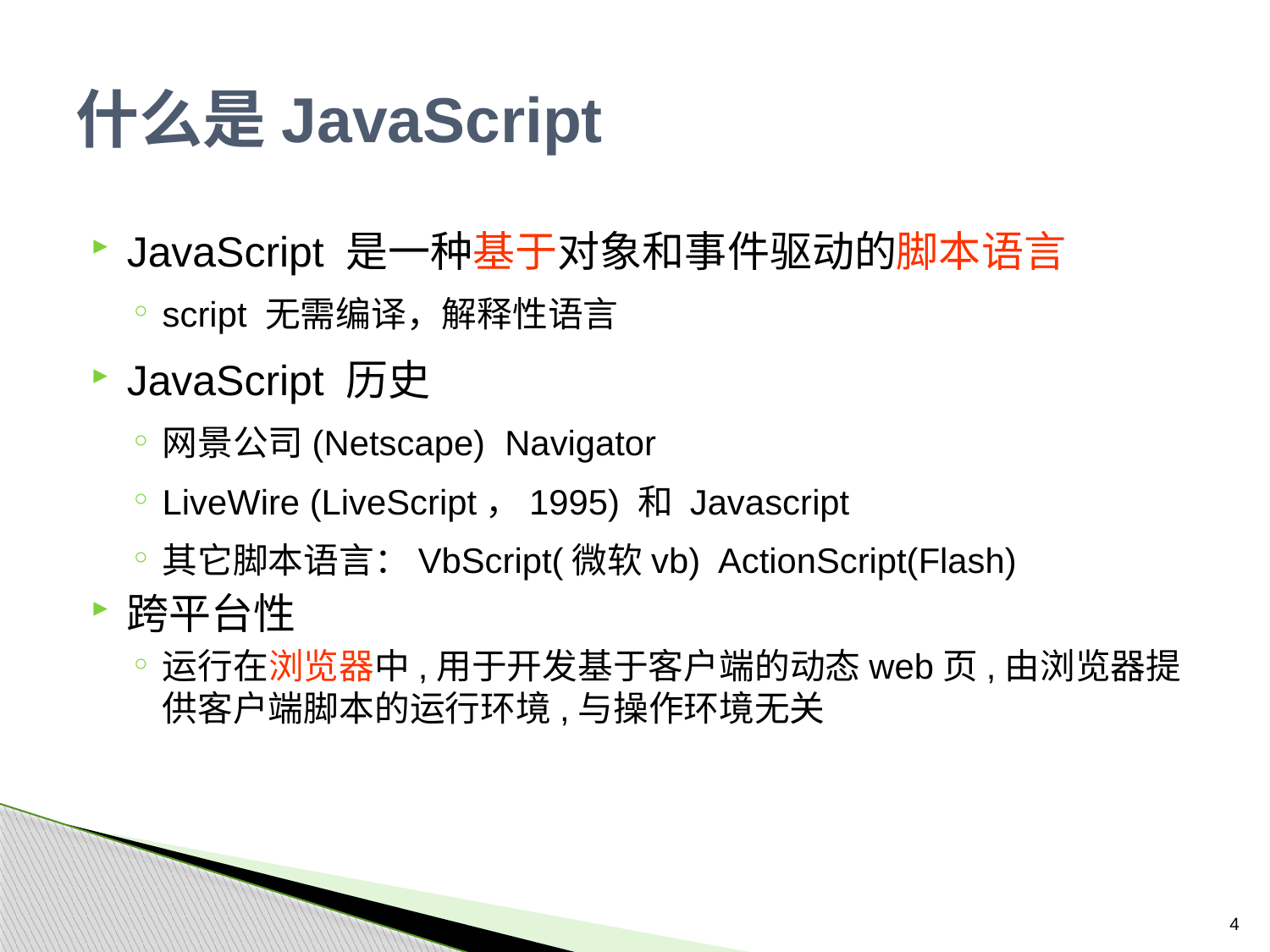

# 什么是JavaScript
JavaScript 是一种基于对象和事件驱动的脚本语言
script 无需编译，解释性语言
JavaScript 历史
网景公司(Netscape)  Navigator
LiveWire (LiveScript，1995) 和 Javascript
其它脚本语言：VbScript(微软vb)  ActionScript(Flash)
跨平台性
运行在浏览器中,用于开发基于客户端的动态web页,由浏览器提供客户端脚本的运行环境,与操作环境无关
4